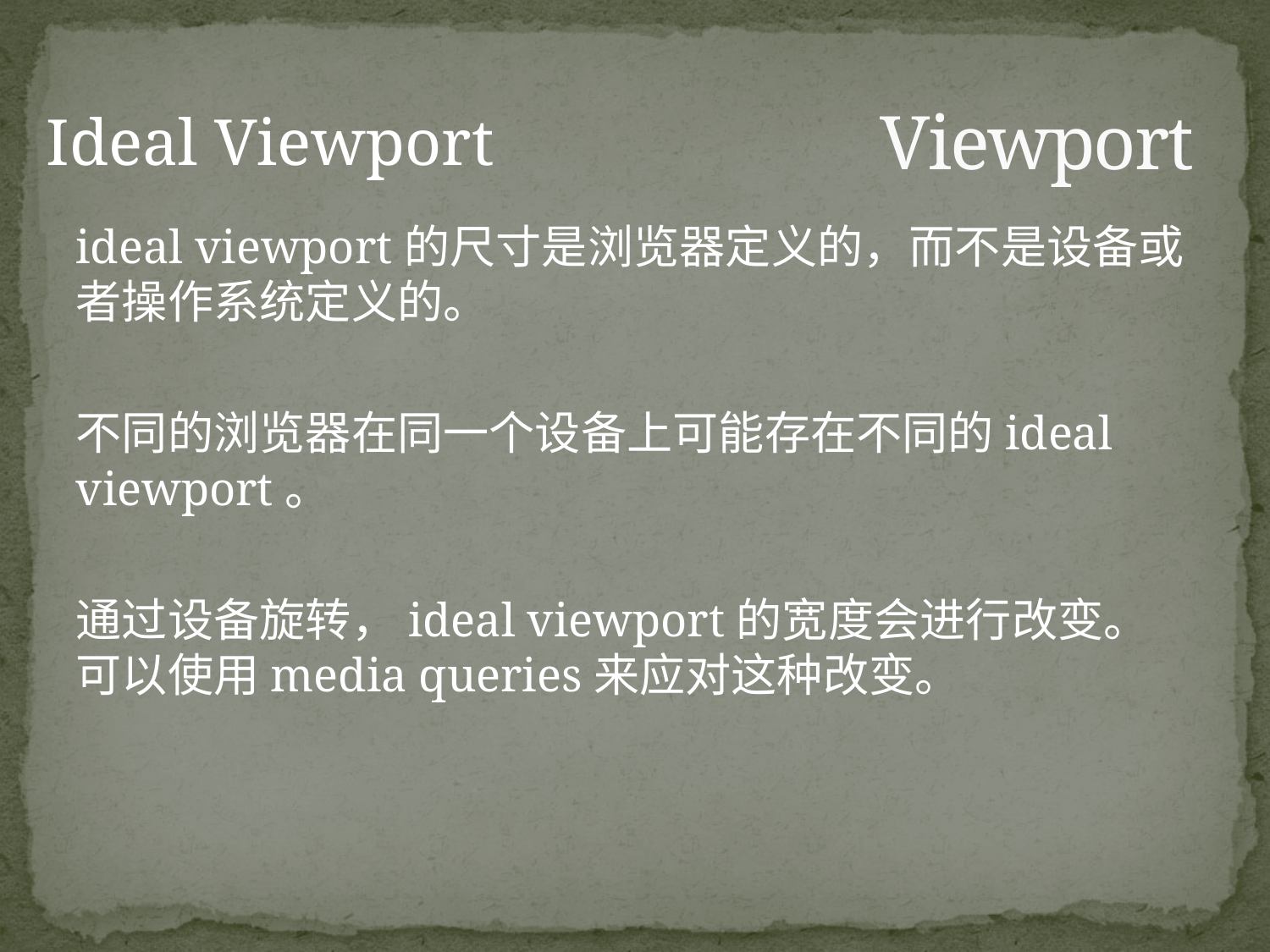

# Viewport
Ideal Viewport
ideal viewport的尺寸是浏览器定义的，而不是设备或者操作系统定义的。

不同的浏览器在同一个设备上可能存在不同的ideal viewport。

通过设备旋转，ideal viewport的宽度会进行改变。可以使用media queries来应对这种改变。